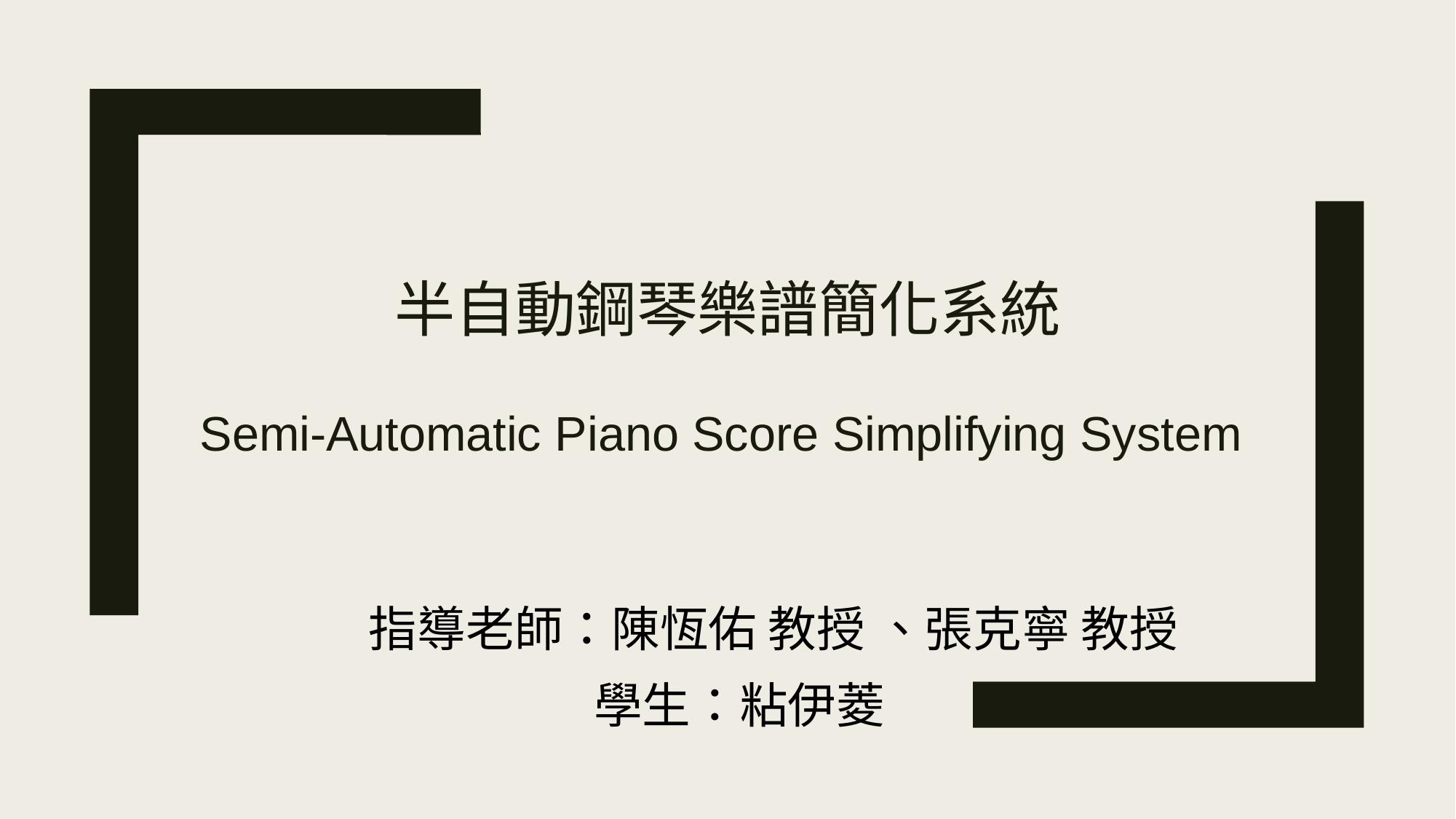

# 半自動鋼琴樂譜簡化系統 Semi-Automatic Piano Score Simplifying System
指導老師：陳恆佑 教授 、張克寧 教授
學生：粘伊菱